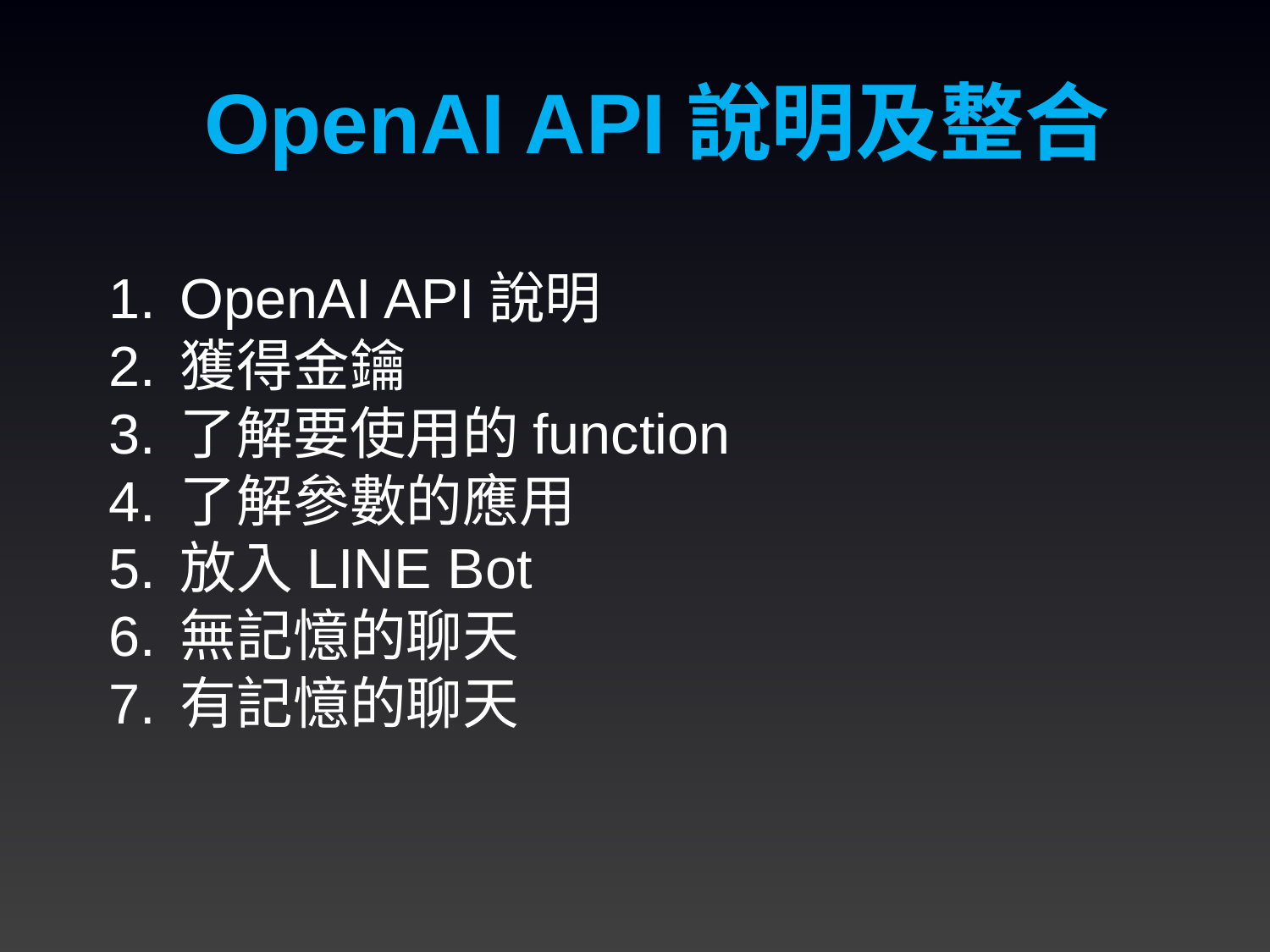

OpenAI API說明及整合
OpenAI API說明
獲得金鑰
了解要使用的function
了解參數的應用
放入LINE Bot
無記憶的聊天
有記憶的聊天